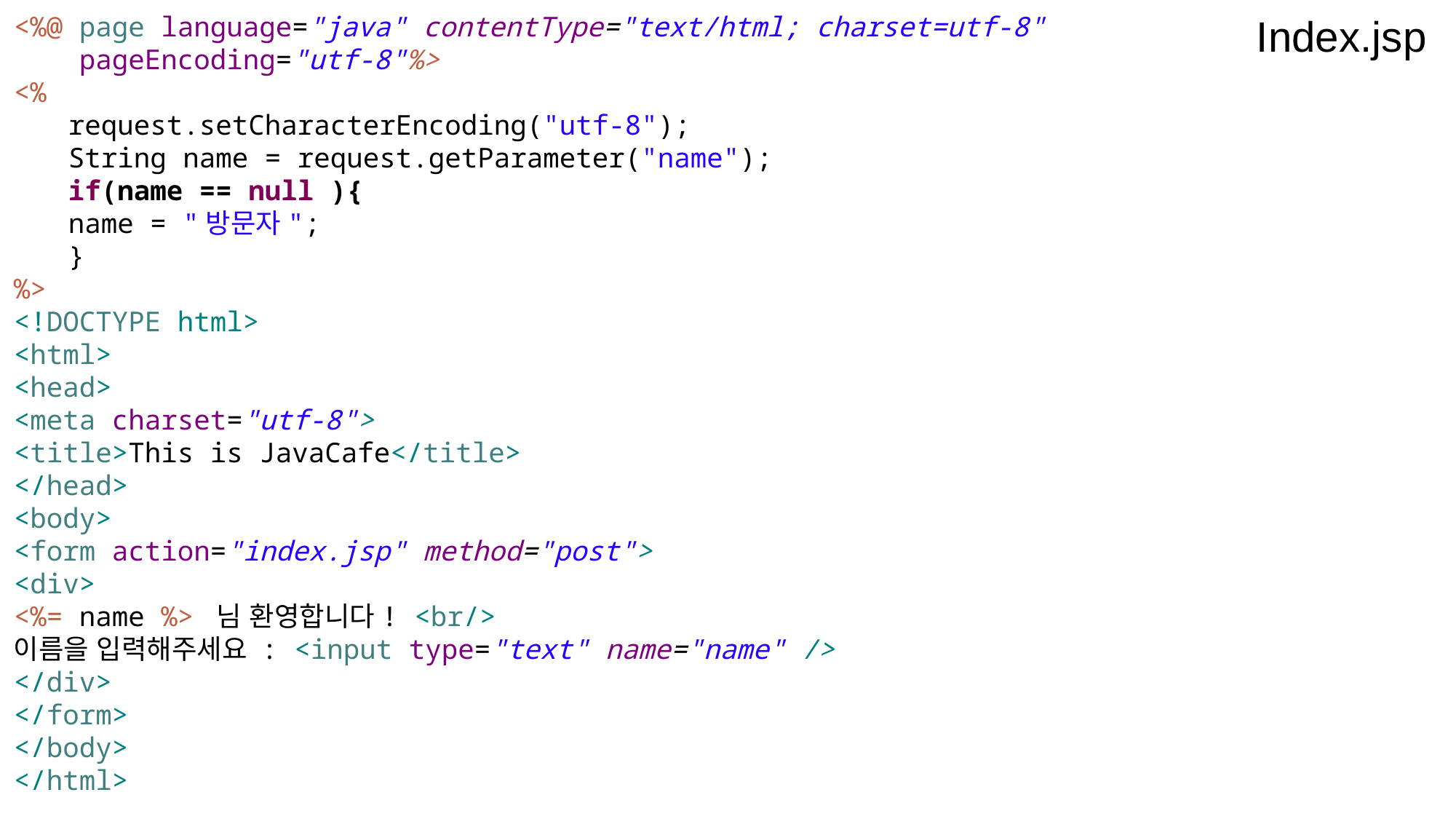

<%@ page language="java" contentType="text/html; charset=utf-8"
    pageEncoding="utf-8"%>
<%
request.setCharacterEncoding("utf-8");
String name = request.getParameter("name");
if(name == null ){
name = "방문자";
}
%>
<!DOCTYPE html>
<html>
<head>
<meta charset="utf-8">
<title>This is JavaCafe</title>
</head>
<body>
<form action="index.jsp" method="post">
<div>
<%= name %> 님 환영합니다! <br/>
이름을 입력해주세요 : <input type="text" name="name" />
</div>
</form>
</body>
</html>
Index.jsp